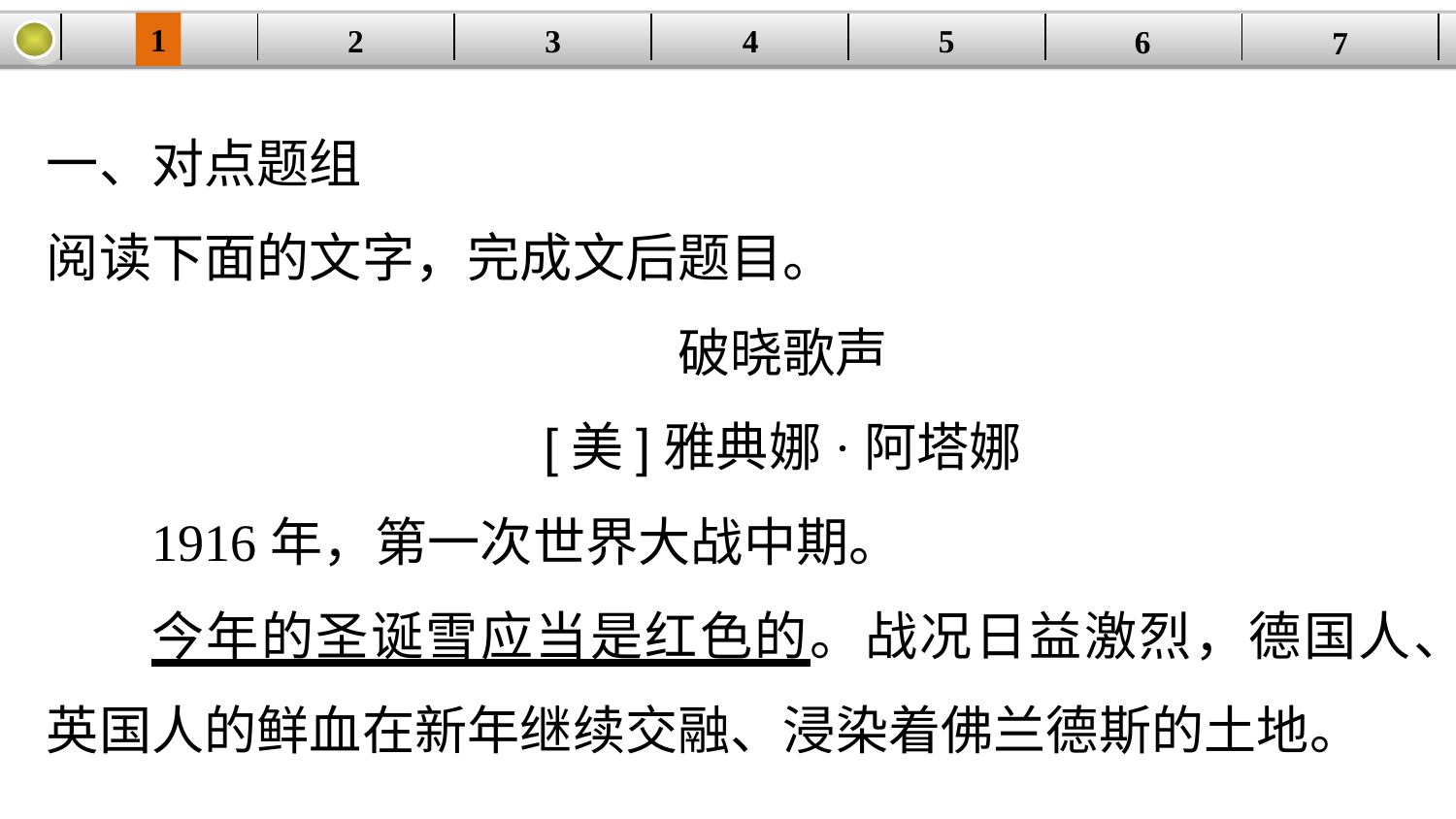

1
5
3
2
|  |  |  |  |  |  |  |
| --- | --- | --- | --- | --- | --- | --- |
4
6
7

一、对点题组
阅读下面的文字，完成文后题目。
破晓歌声
[美]雅典娜·阿塔娜
1916年，第一次世界大战中期。
今年的圣诞雪应当是红色的。战况日益激烈，德国人、英国人的鲜血在新年继续交融、浸染着佛兰德斯的土地。